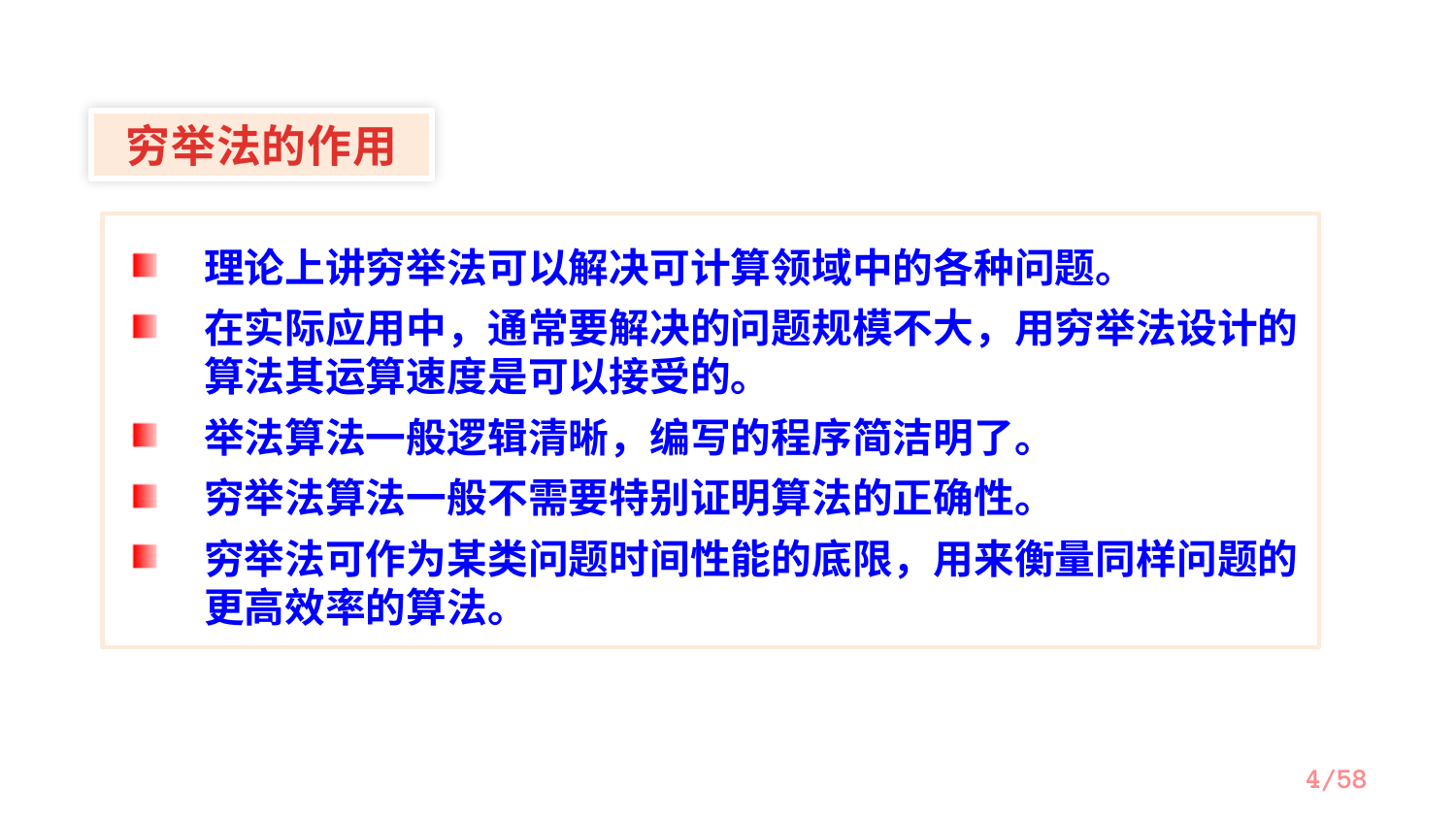

穷举法的作用
理论上讲穷举法可以解决可计算领域中的各种问题。
在实际应用中，通常要解决的问题规模不大，用穷举法设计的算法其运算速度是可以接受的。
举法算法一般逻辑清晰，编写的程序简洁明了。
穷举法算法一般不需要特别证明算法的正确性。
穷举法可作为某类问题时间性能的底限，用来衡量同样问题的更高效率的算法。
4/58